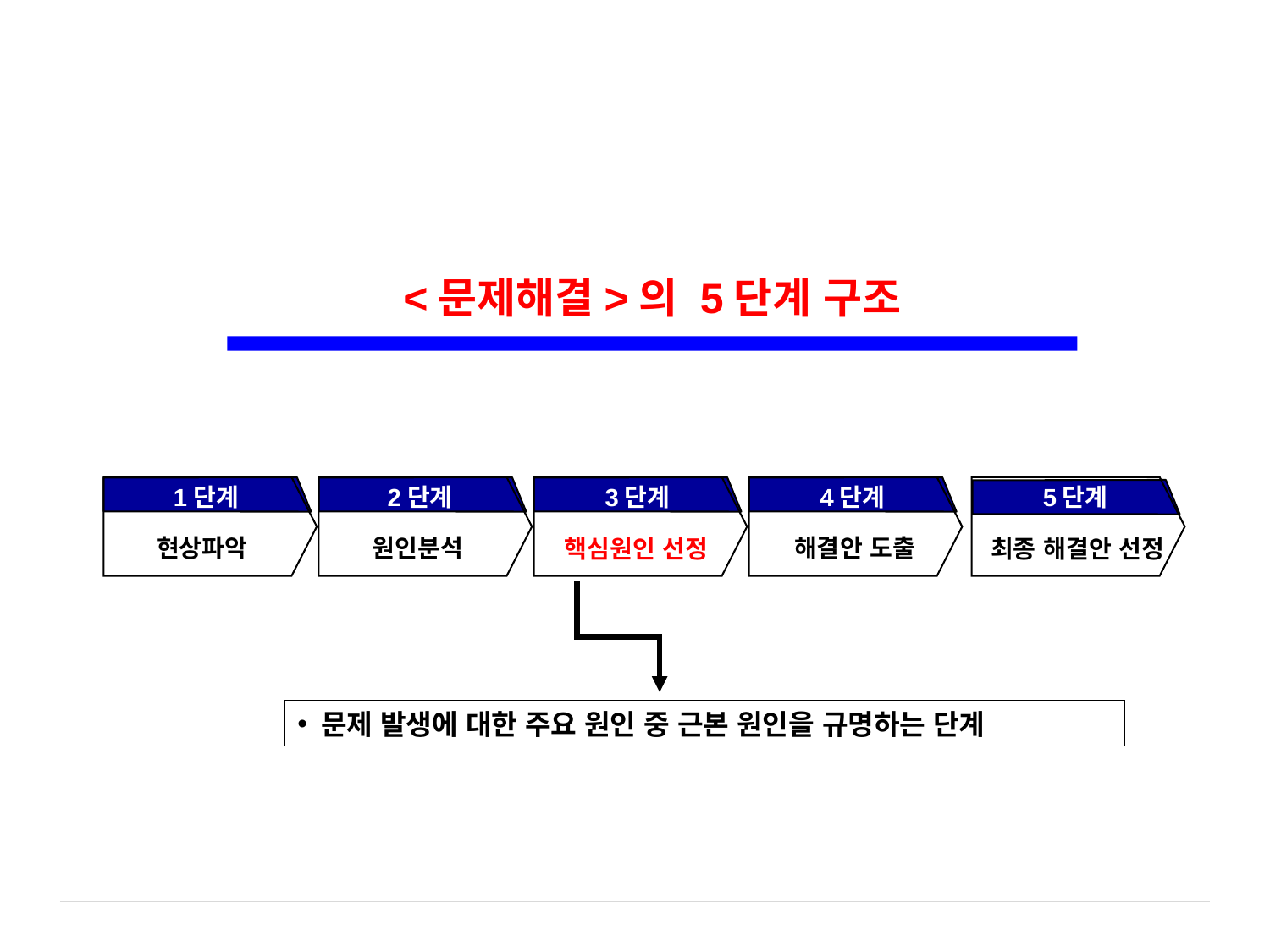

<문제해결>의 5단계 구조

1단계
2단계
3단계
4단계

현상파악
원인분석
해결안 도출
핵심원인 선정
5단계

최종 해결안 선정

문제 발생에 대한 주요 원인 중 근본 원인을 규명하는 단계